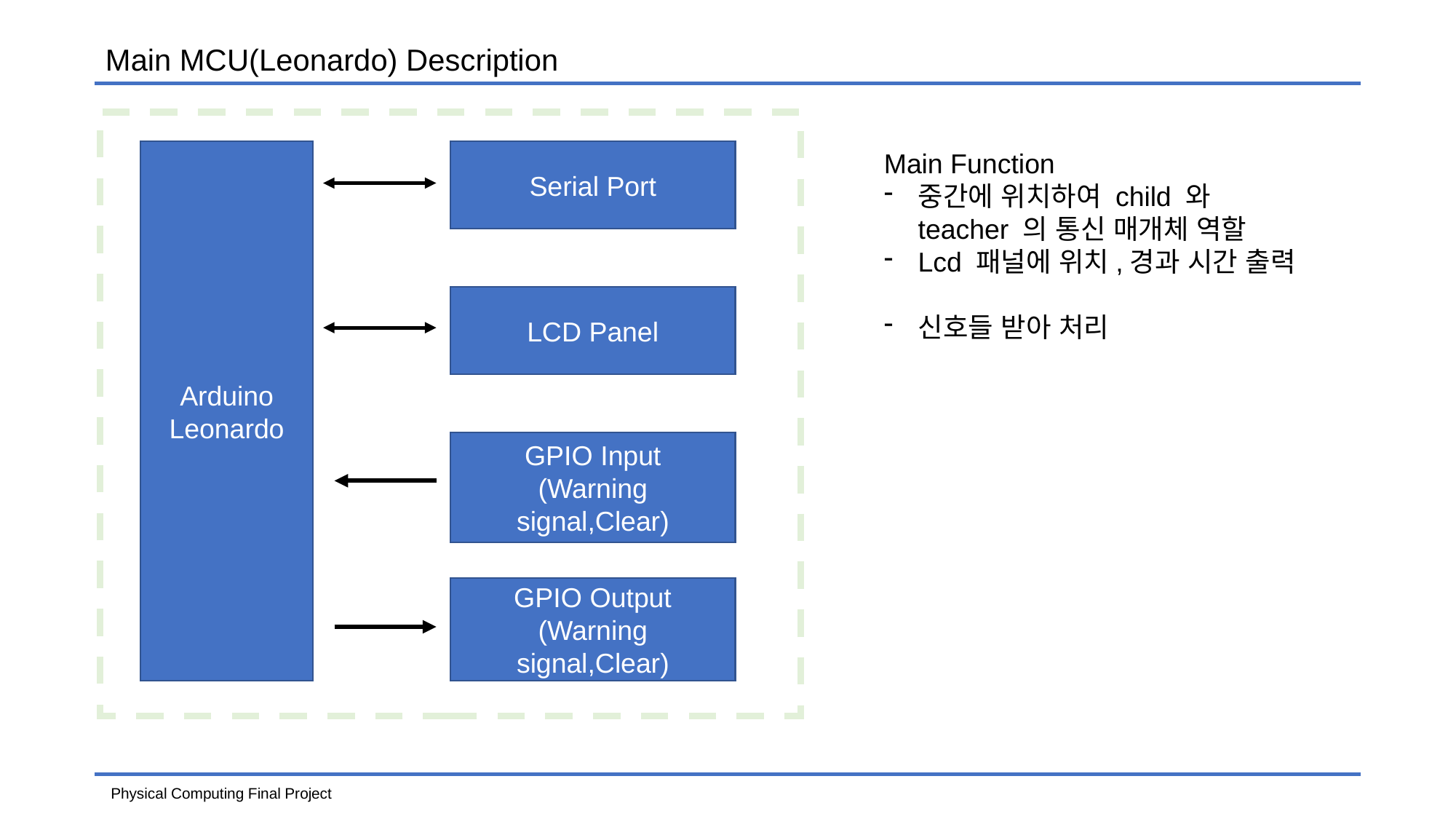

Main MCU(Leonardo) Description

Serial Port
Main Function
중간에 위치하여 child 와 teacher 의 통신 매개체 역할
Lcd 패널에 위치,경과 시간 출력

신호들 받아 처리

Arduino
Leonardo
LCD Panel
GPIO Input
(Warning signal,Clear)
GPIO Output
(Warning signal,Clear)
Physical Computing Final Project